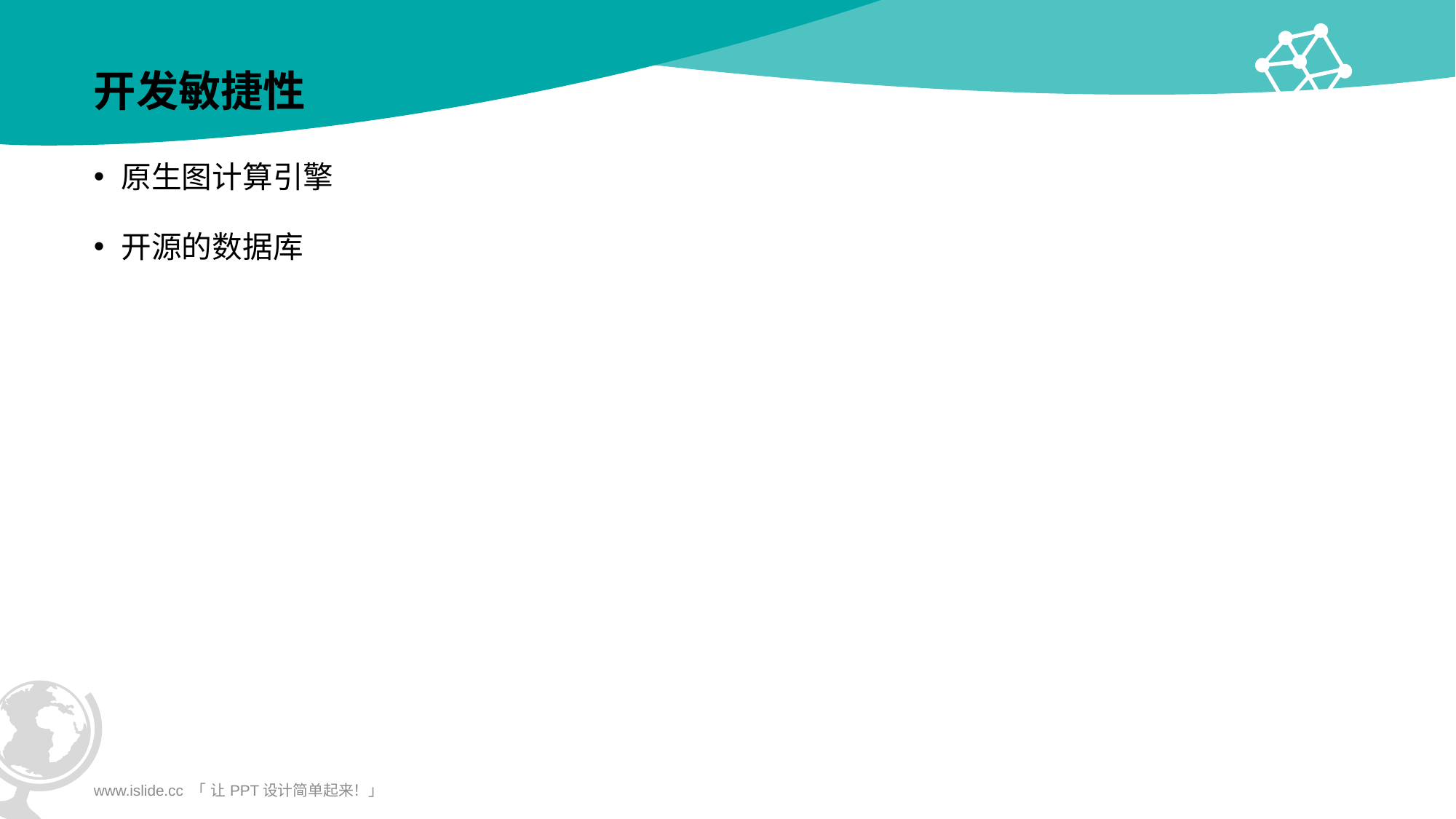

# 开发敏捷性
原生图计算引擎
开源的数据库
www.islide.cc 「 让PPT设计简单起来！」
40